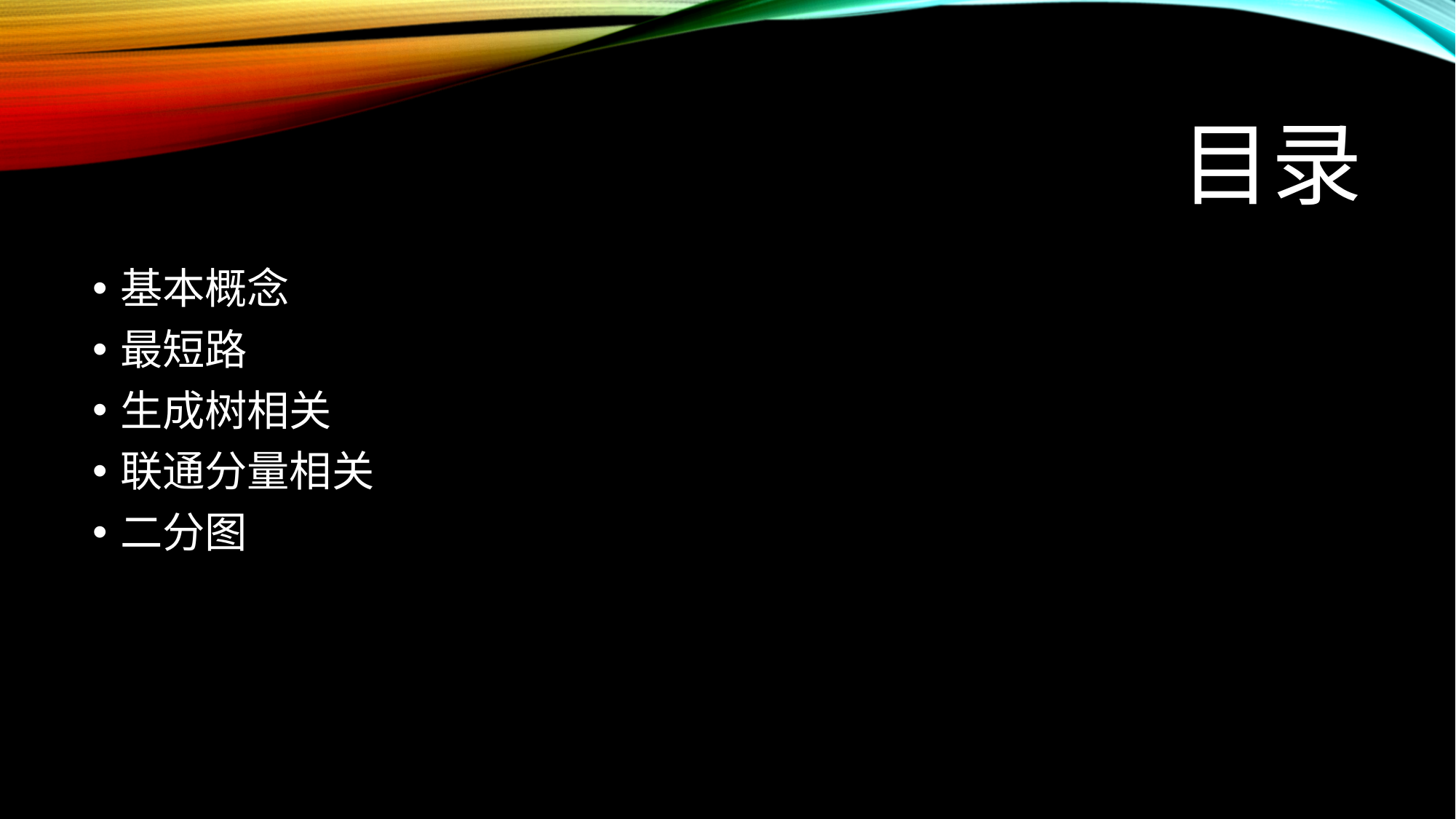

# 目录
基本概念
最短路
生成树相关
联通分量相关
二分图